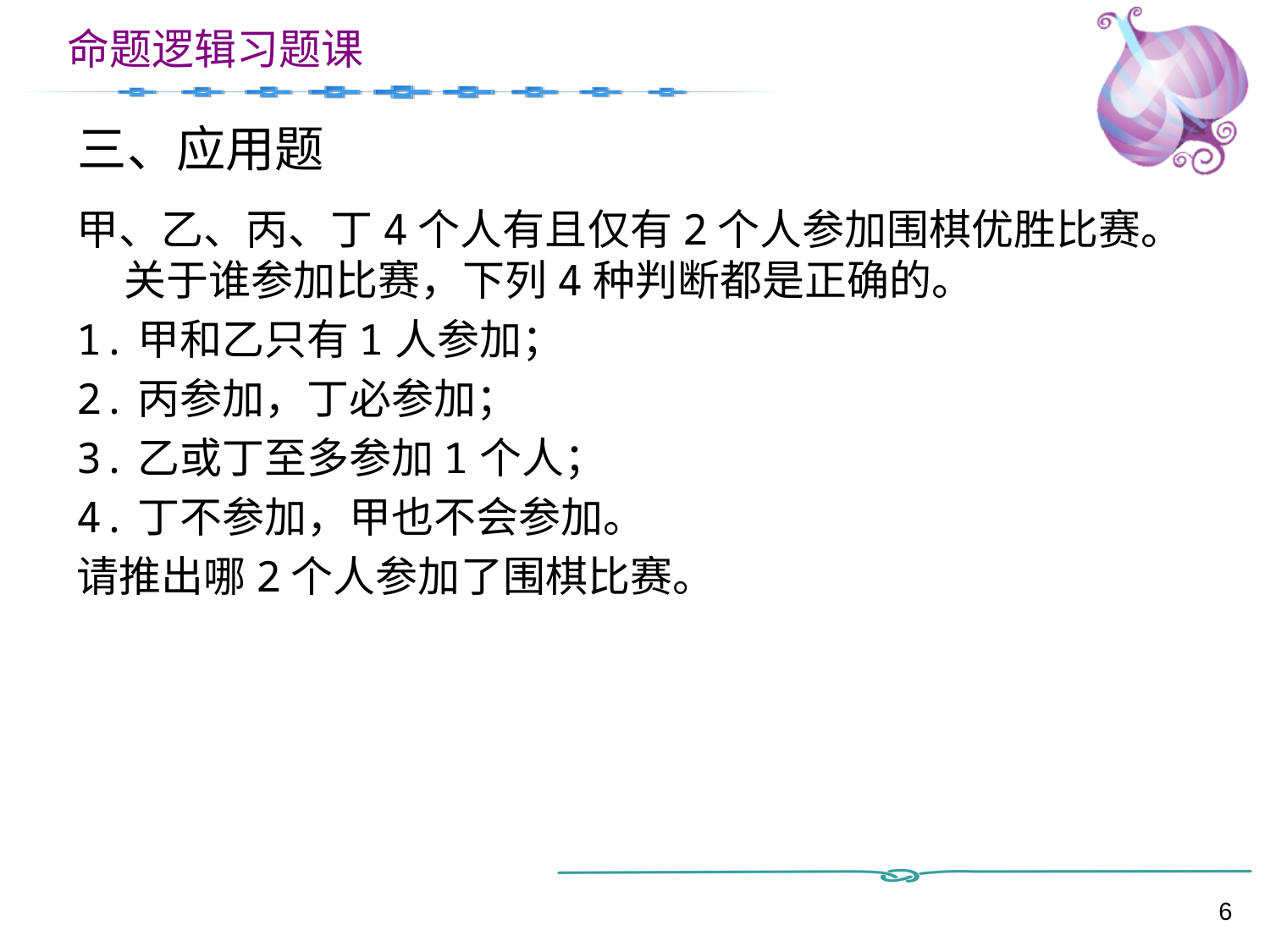

# 三、应用题
甲、乙、丙、丁4个人有且仅有2个人参加围棋优胜比赛。关于谁参加比赛，下列4种判断都是正确的。
1.甲和乙只有1人参加；
2.丙参加，丁必参加；
3.乙或丁至多参加1个人；
4.丁不参加，甲也不会参加。
请推出哪2个人参加了围棋比赛。
6